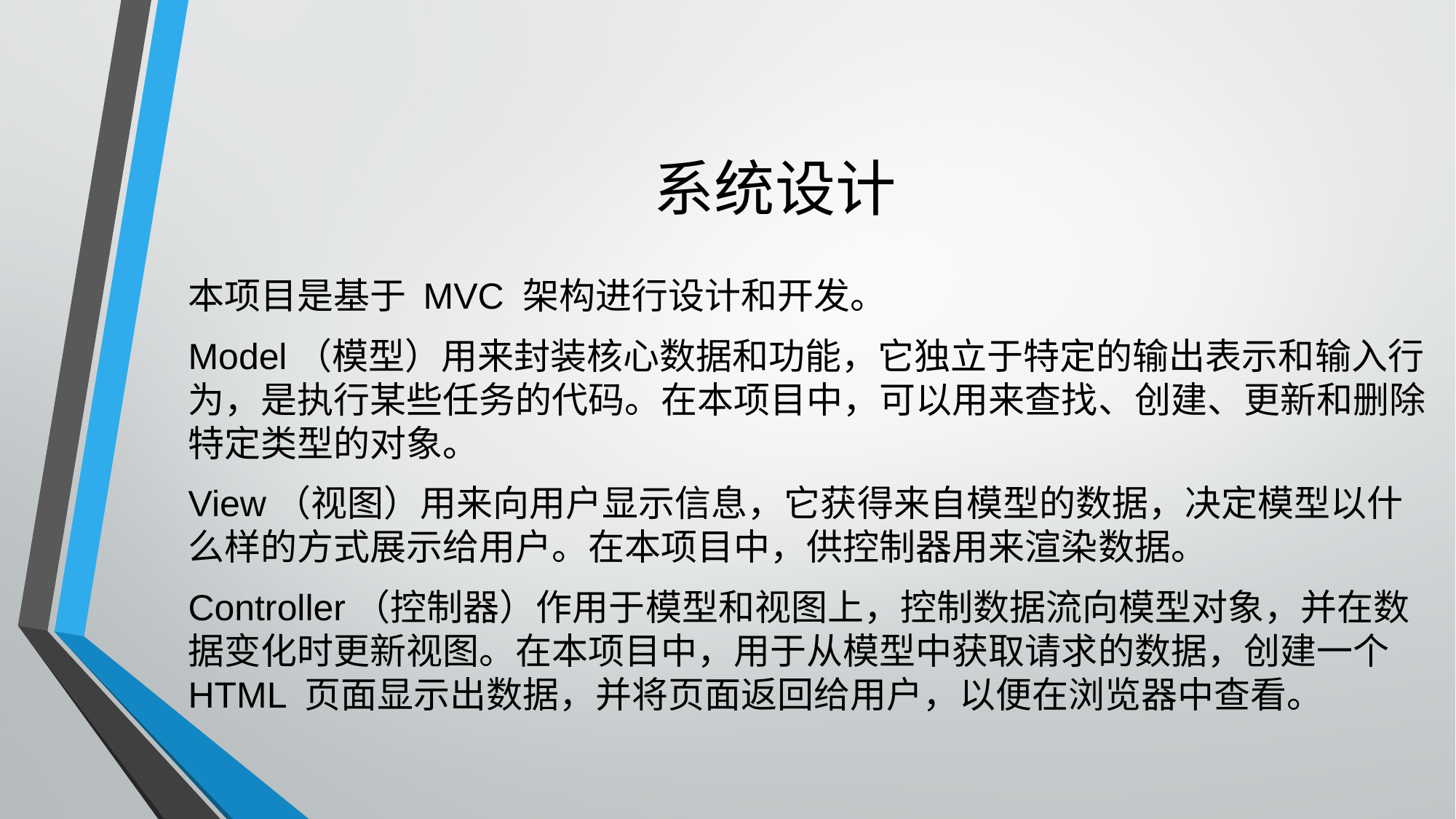

# 系统设计
本项目是基于 MVC 架构进行设计和开发。
Model（模型）用来封装核心数据和功能，它独立于特定的输出表示和输入行为，是执行某些任务的代码。在本项目中，可以用来查找、创建、更新和删除特定类型的对象。
View（视图）用来向用户显示信息，它获得来自模型的数据，决定模型以什么样的方式展示给用户。在本项目中，供控制器用来渲染数据。
Controller（控制器）作用于模型和视图上，控制数据流向模型对象，并在数据变化时更新视图。在本项目中，用于从模型中获取请求的数据，创建一个 HTML 页面显示出数据，并将页面返回给用户，以便在浏览器中查看。